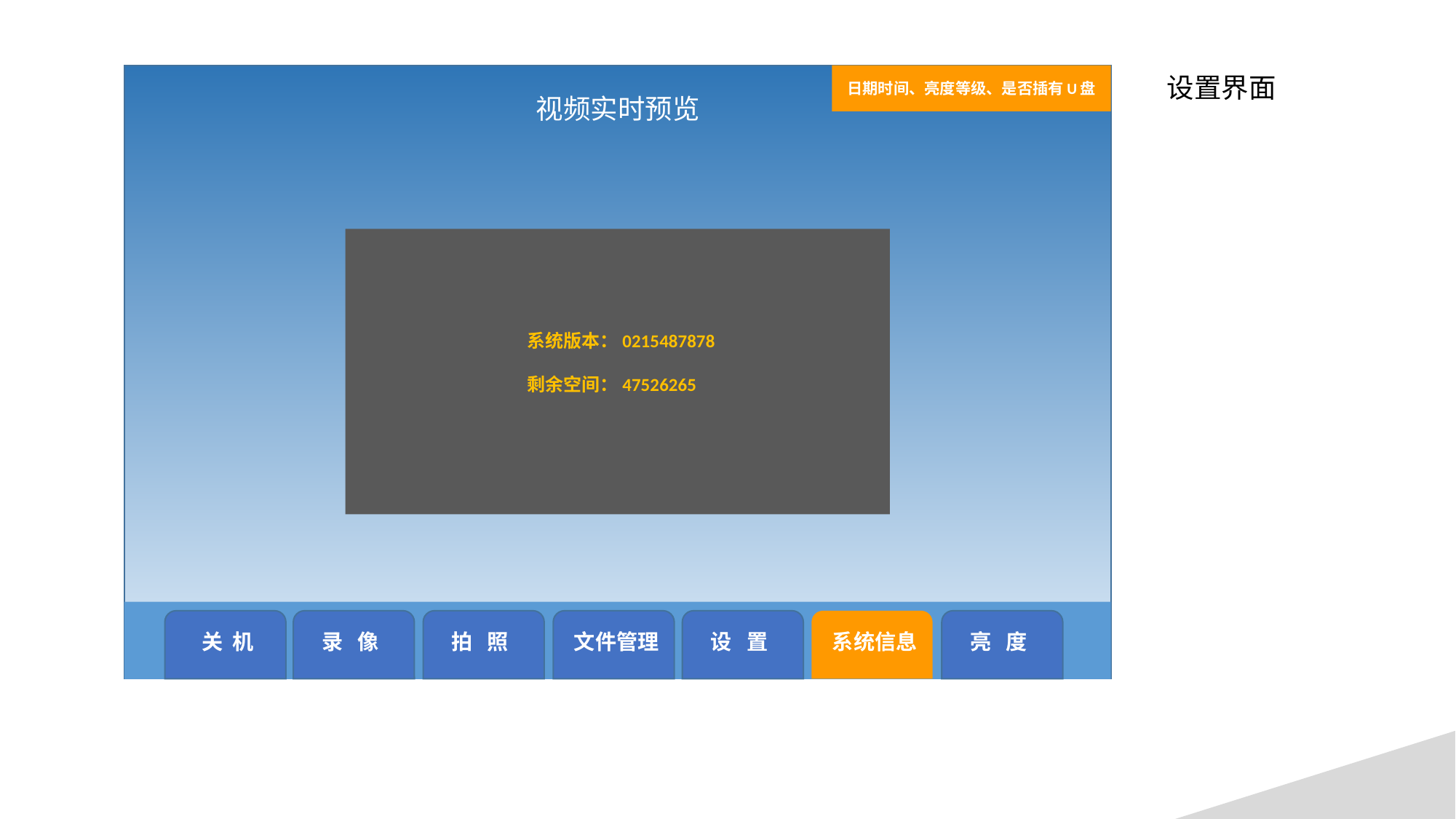

日期时间、亮度等级、是否插有U盘
设置界面
视频实时预览

系统版本：0215487878

剩余空间：47526265

关  机
录   像
拍   照
文件管理
设   置
系统信息
亮   度